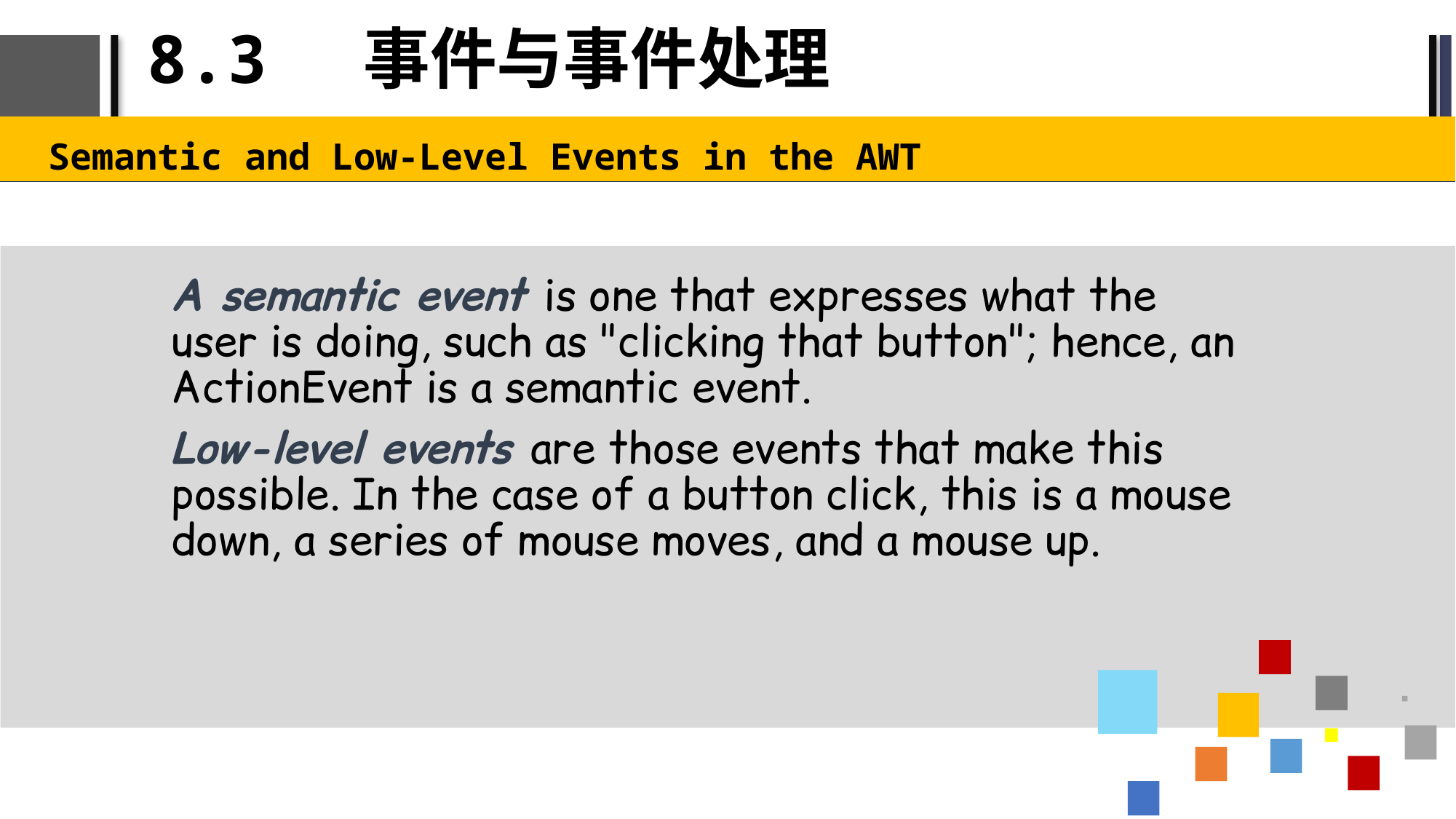

# 8.3  事件与事件处理

Semantic and Low-Level Events in the AWT

A semantic event is one that expresses what the user is doing, such as "clicking that button"; hence, an ActionEvent is a semantic event.
Low-level events are those events that make this possible. In the case of a button click, this is a mouse down, a series of mouse moves, and a mouse up.